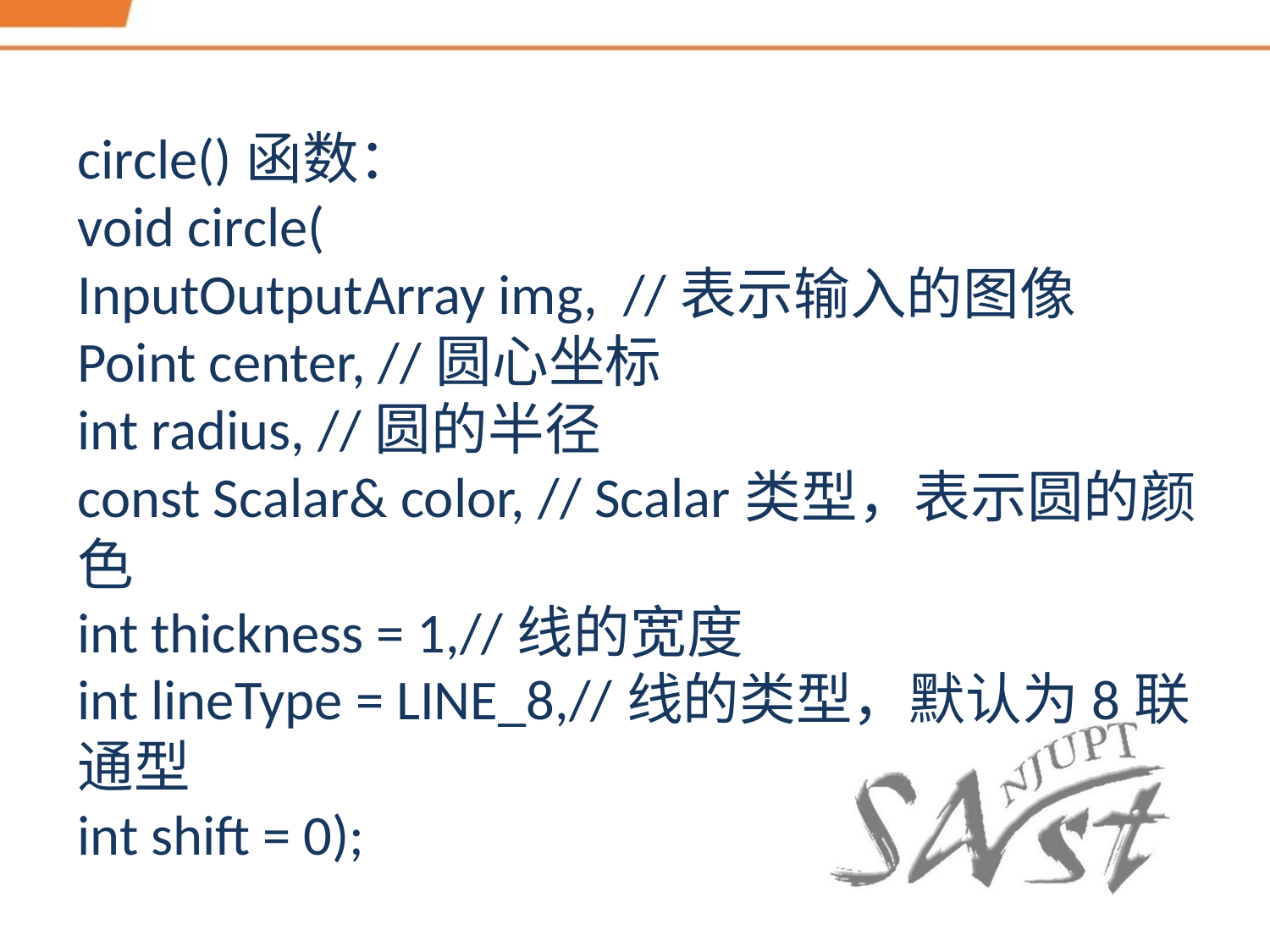

circle()函数：
void circle(
InputOutputArray img,  //表示输入的图像
Point center, //圆心坐标
int radius, //圆的半径
const Scalar& color, // Scalar类型，表示圆的颜色
int thickness = 1,//线的宽度
int lineType = LINE_8,//线的类型，默认为8联通型
int shift = 0);